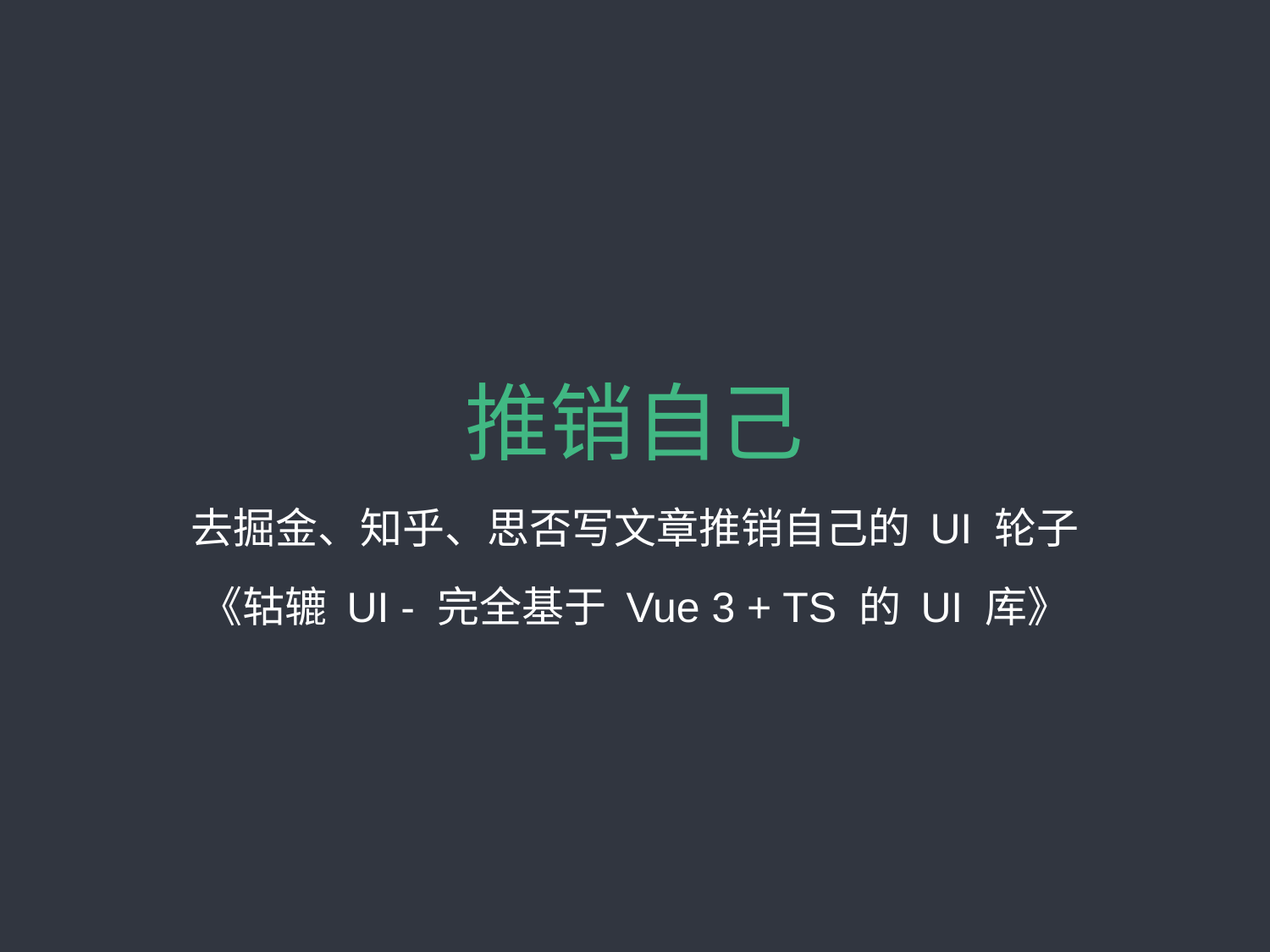

# 推销自己
去掘金、知乎、思否写文章推销自己的 UI 轮子
《轱辘 UI - 完全基于 Vue 3 + TS 的 UI 库》